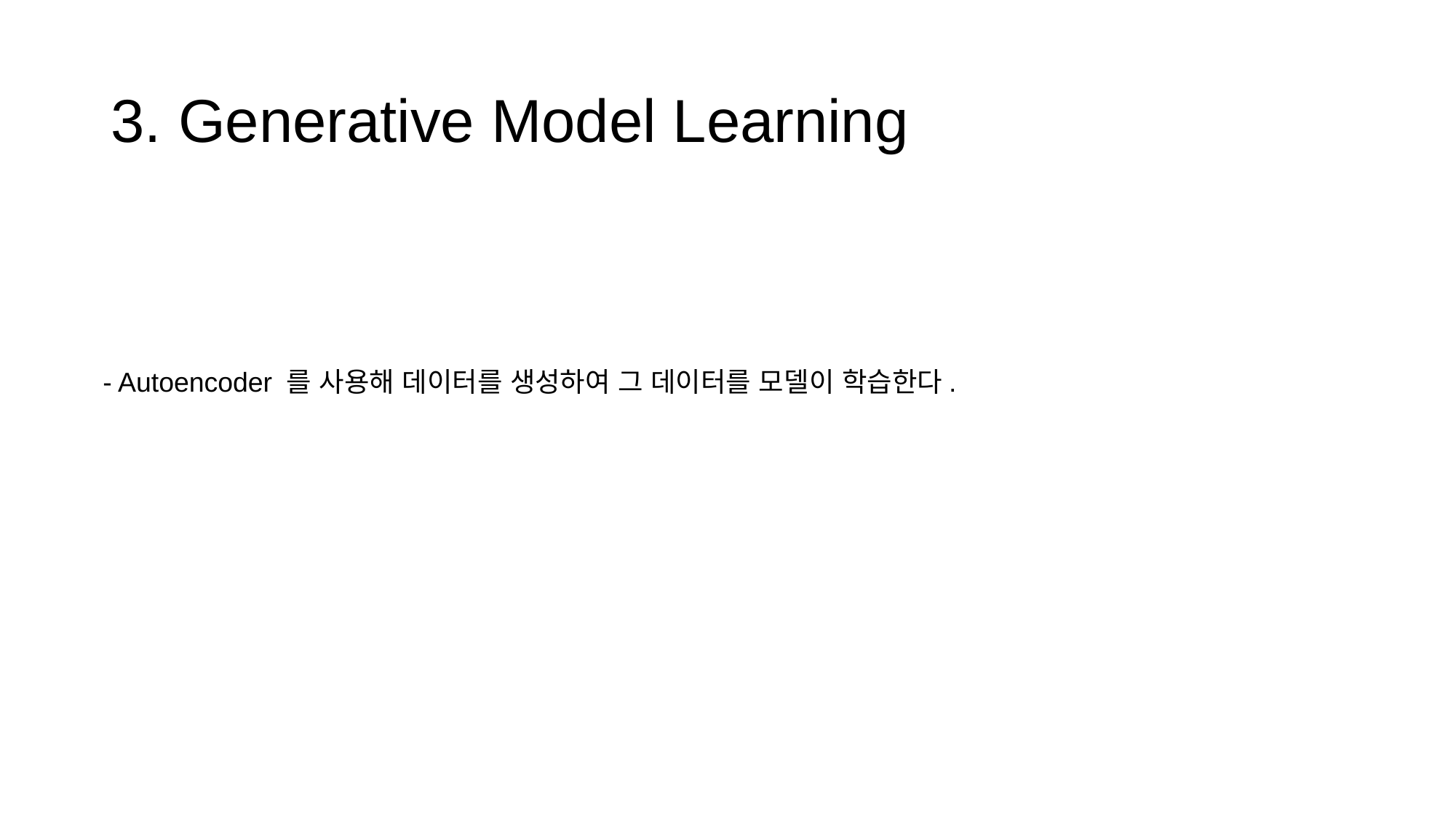

# 3. Generative Model Learning
- Autoencoder 를 사용해 데이터를 생성하여 그 데이터를 모델이 학습한다.